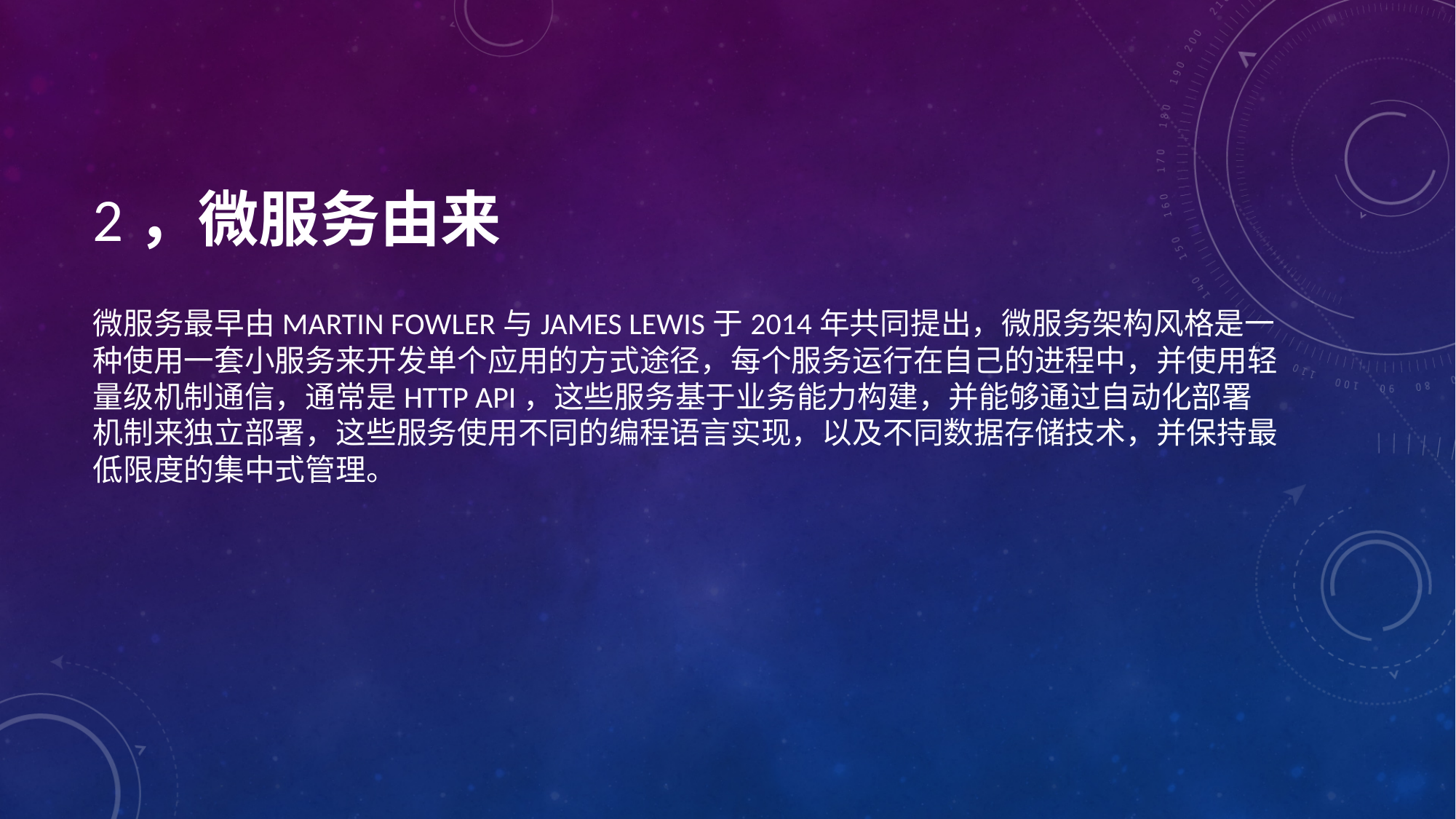

# 2，微服务由来
微服务最早由Martin Fowler与James Lewis于2014年共同提出，微服务架构风格是一种使用一套小服务来开发单个应用的方式途径，每个服务运行在自己的进程中，并使用轻量级机制通信，通常是HTTP API，这些服务基于业务能力构建，并能够通过自动化部署机制来独立部署，这些服务使用不同的编程语言实现，以及不同数据存储技术，并保持最低限度的集中式管理。